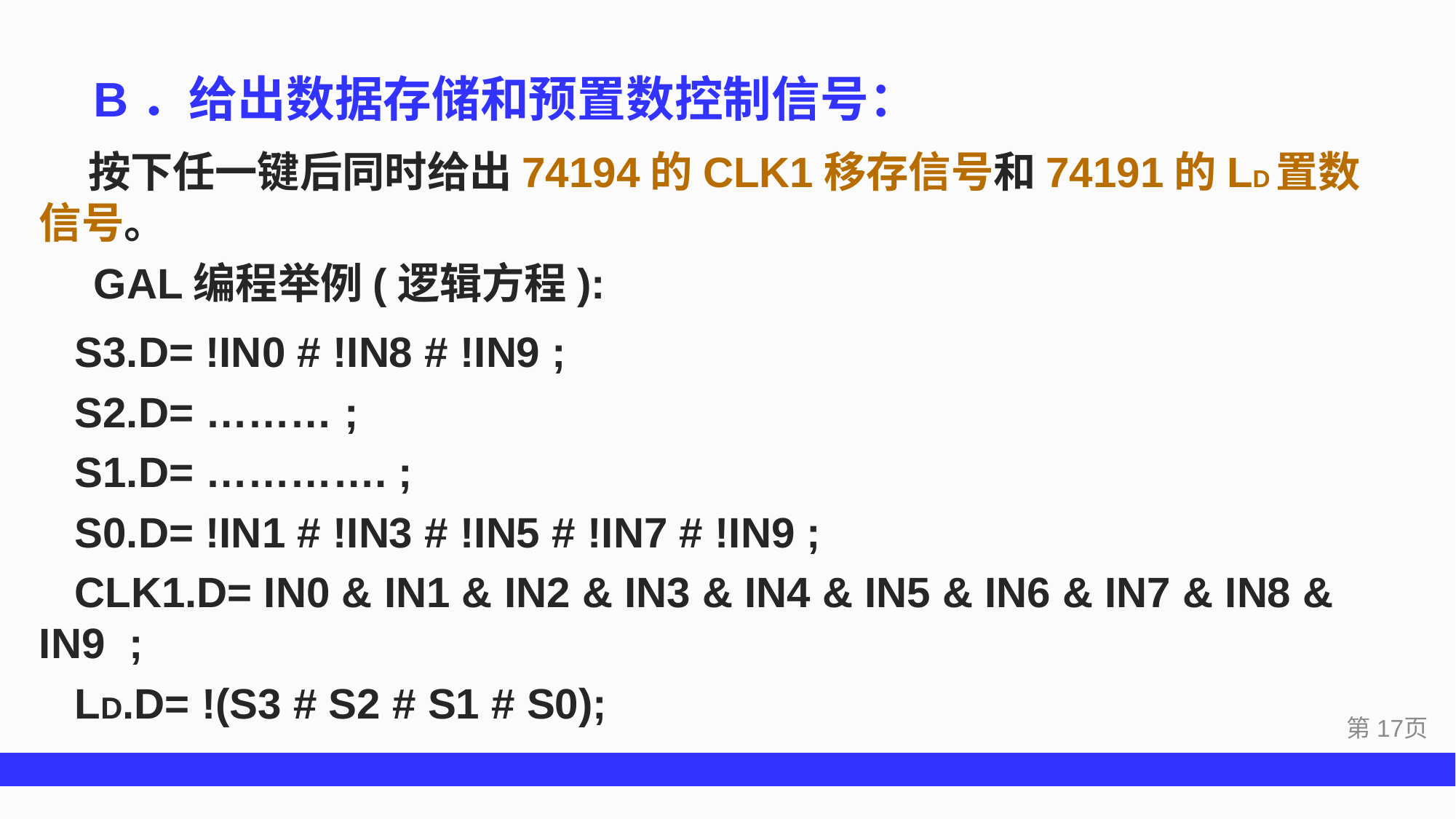

B．给出数据存储和预置数控制信号：
    按下任一键后同时给出74194的CLK1移存信号和74191的LD置数信号。
GAL编程举例(逻辑方程):
   S3.D= !IN0 # !IN8 # !IN9 ;
   S2.D= ……… ;
   S1.D= …………. ;
   S0.D= !IN1 # !IN3 # !IN5 # !IN7 # !IN9 ;
   CLK1.D= IN0 & IN1 & IN2 & IN3 & IN4 & IN5 & IN6 & IN7 & IN8 & IN9  ;
   LD.D= !(S3 # S2 # S1 # S0);
第17页